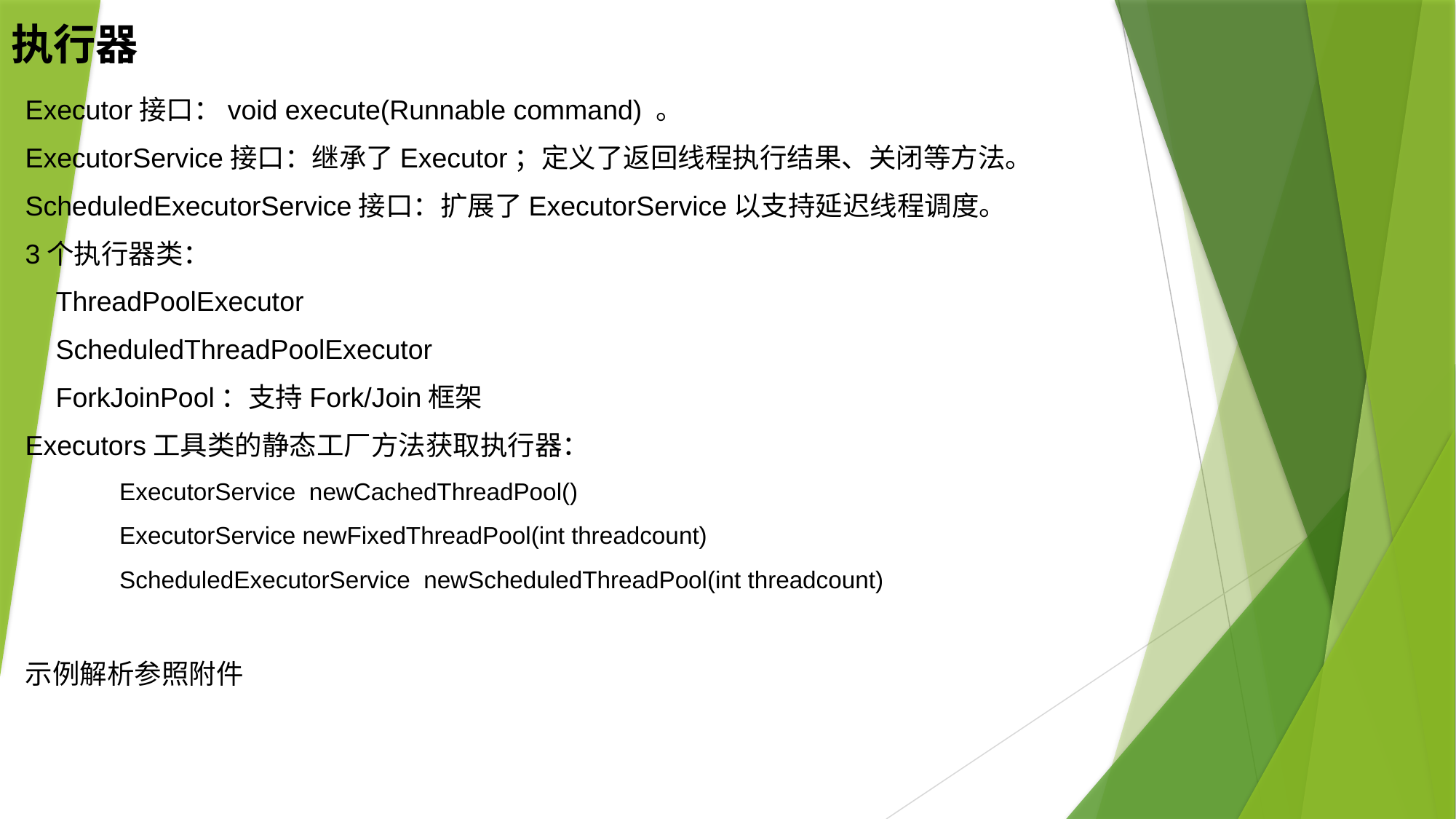

# 执行器
Executor接口：void execute(Runnable command) 。
ExecutorService接口：继承了Executor；定义了返回线程执行结果、关闭等方法。
ScheduledExecutorService接口：扩展了ExecutorService以支持延迟线程调度。
3个执行器类：
    ThreadPoolExecutor
    ScheduledThreadPoolExecutor
    ForkJoinPool：支持Fork/Join框架
Executors工具类的静态工厂方法获取执行器：
              ExecutorService  newCachedThreadPool()
              ExecutorService newFixedThreadPool(int threadcount)
              ScheduledExecutorService  newScheduledThreadPool(int threadcount)

示例解析参照附件